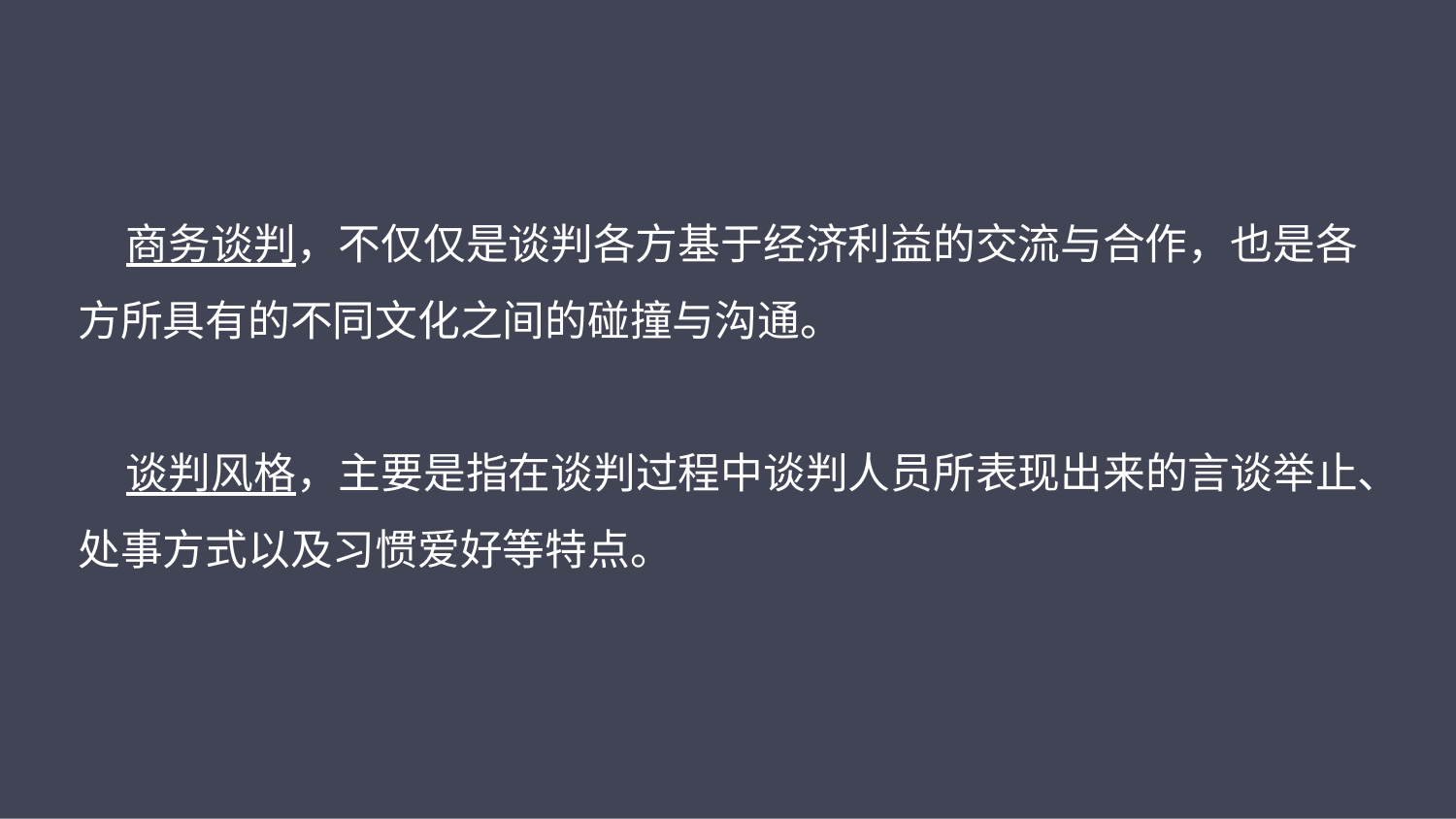

商务谈判，不仅仅是谈判各方基于经济利益的交流与合作，也是各方所具有的不同文化之间的碰撞与沟通。

    谈判风格，主要是指在谈判过程中谈判人员所表现出来的言谈举止、处事方式以及习惯爱好等特点。